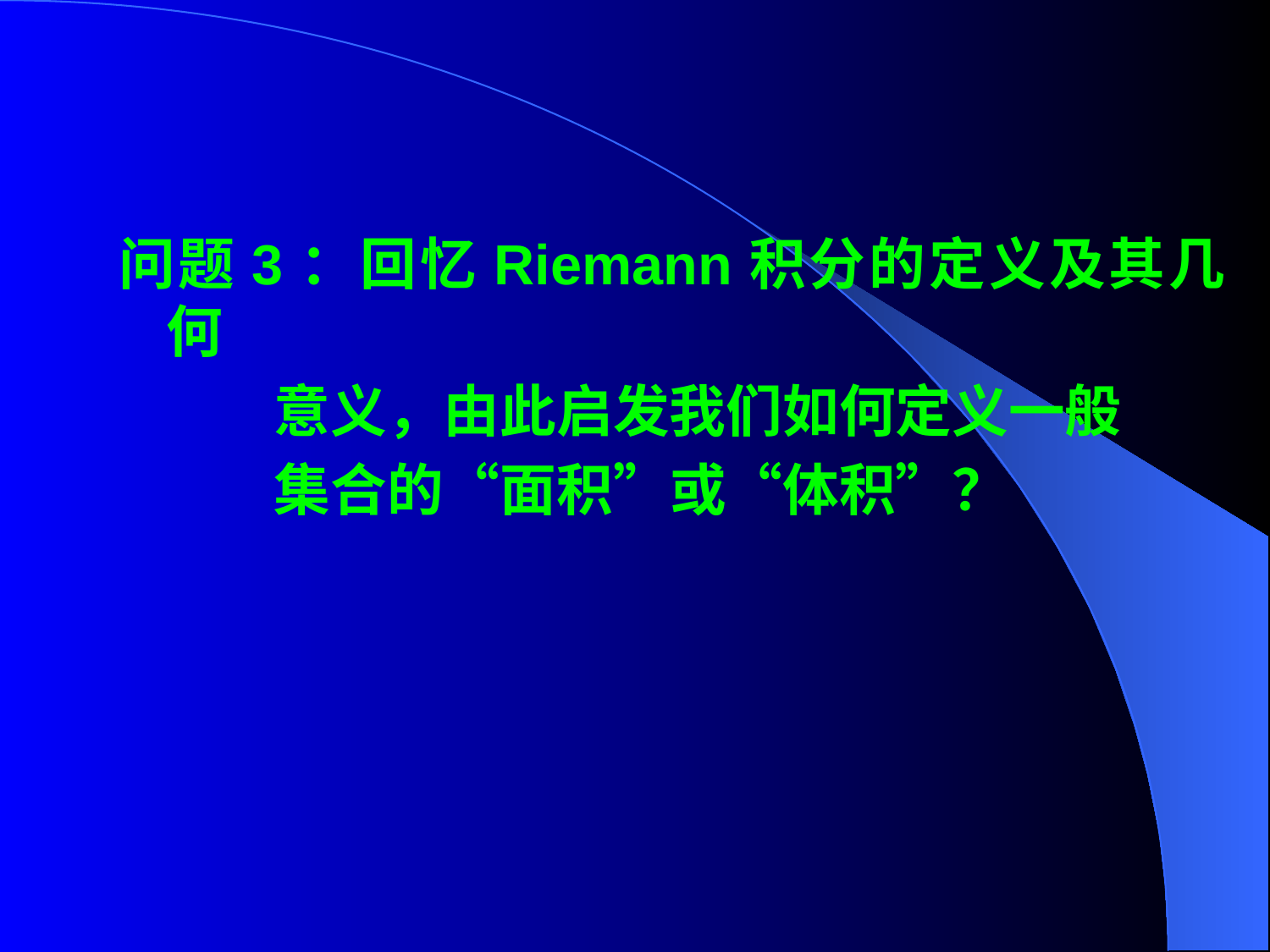

问题3：回忆Riemann积分的定义及其几何
           意义，由此启发我们如何定义一般
           集合的“面积”或“体积”？